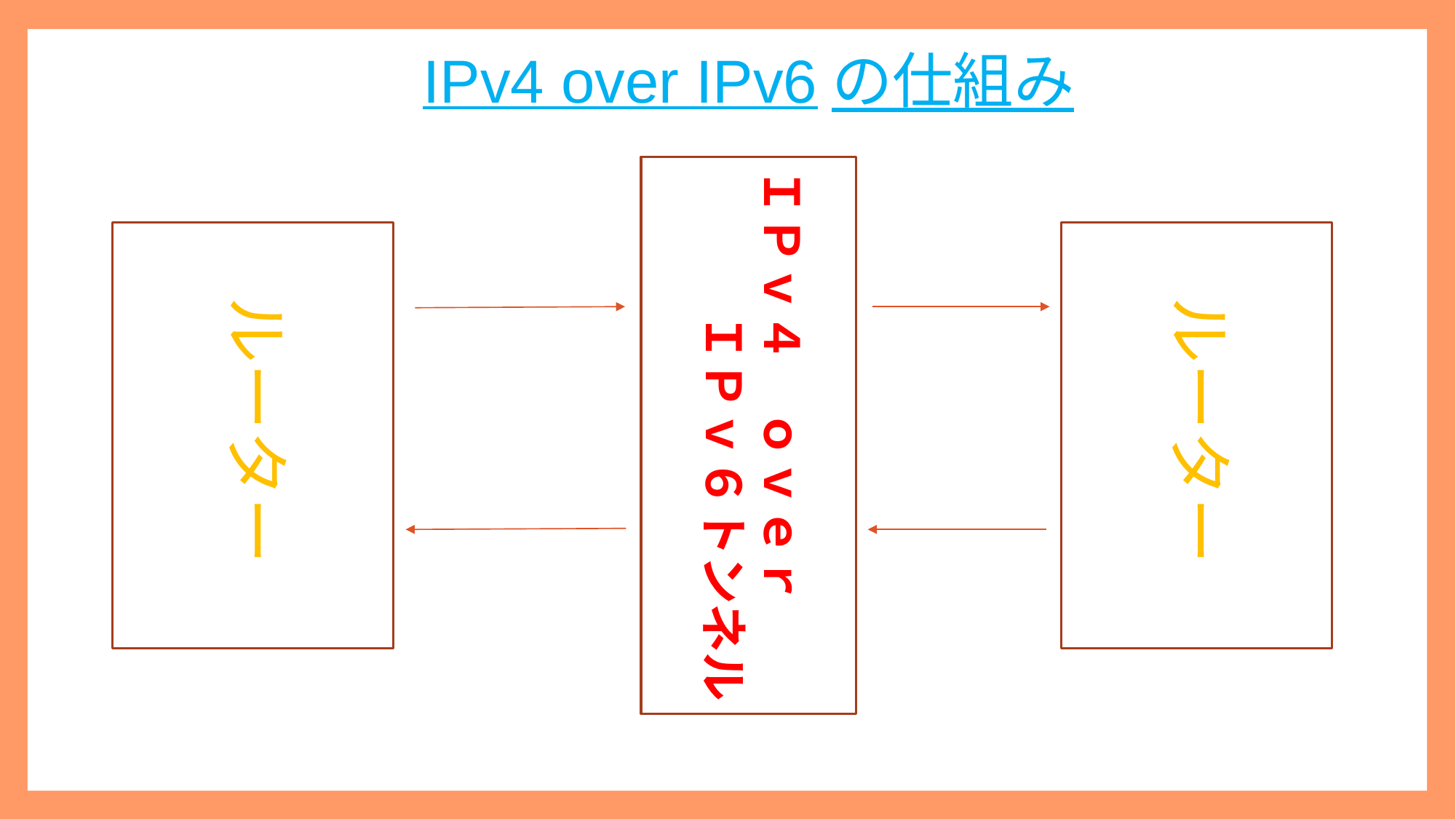

IPv4 over IPv6の仕組み

ＩＰｖ４　ｏｖｅｒ
　　　ＩＰｖ６トンネル

ルーター
ルーター